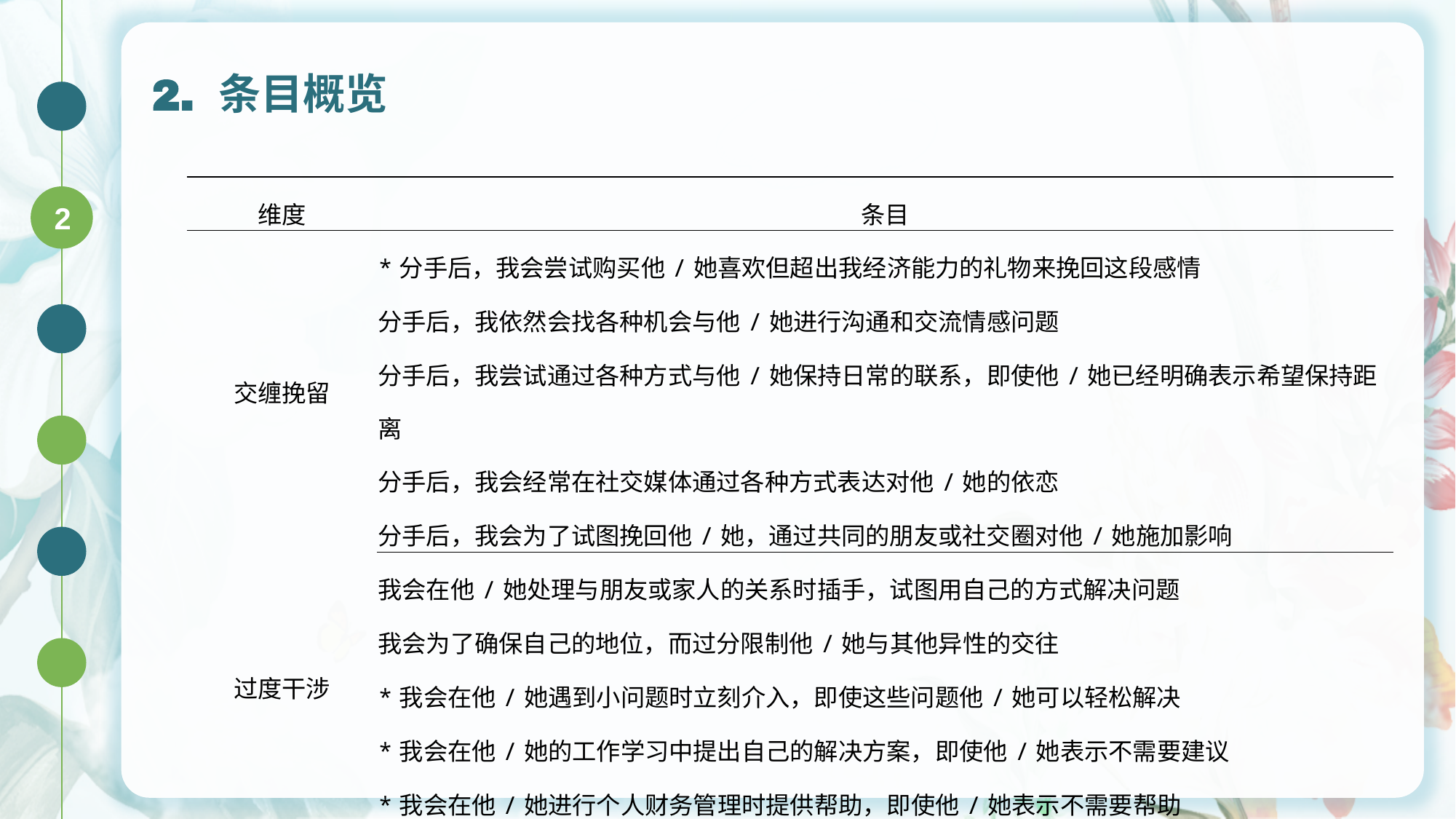

# 2. 条目概览
1
|  |  |
| --- | --- |
| 维度 | 条目 |
| 交缠挽留 | \*分手后，我会尝试购买他/她喜欢但超出我经济能力的礼物来挽回这段感情 |
|  | 分手后，我依然会找各种机会与他/她进行沟通和交流情感问题 |
|  | 分手后，我尝试通过各种方式与他/她保持日常的联系，即使他/她已经明确表示希望保持距离 |
|  | 分手后，我会经常在社交媒体通过各种方式表达对他/她的依恋 |
|  | 分手后，我会为了试图挽回他/她，通过共同的朋友或社交圈对他/她施加影响 |
| 过度干涉 | 我会在他/她处理与朋友或家人的关系时插手，试图用自己的方式解决问题 |
|  | 我会为了确保自己的地位，而过分限制他/她与其他异性的交往 |
|  | \*我会在他/她遇到小问题时立刻介入，即使这些问题他/她可以轻松解决 |
|  | \*我会在他/她的工作学习中提出自己的解决方案，即使他/她表示不需要建议 |
|  | \*我会在他/她进行个人财务管理时提供帮助，即使他/她表示不需要帮助 |
| 注：\*表示新增的条目 |  |
2
3
4
5
6